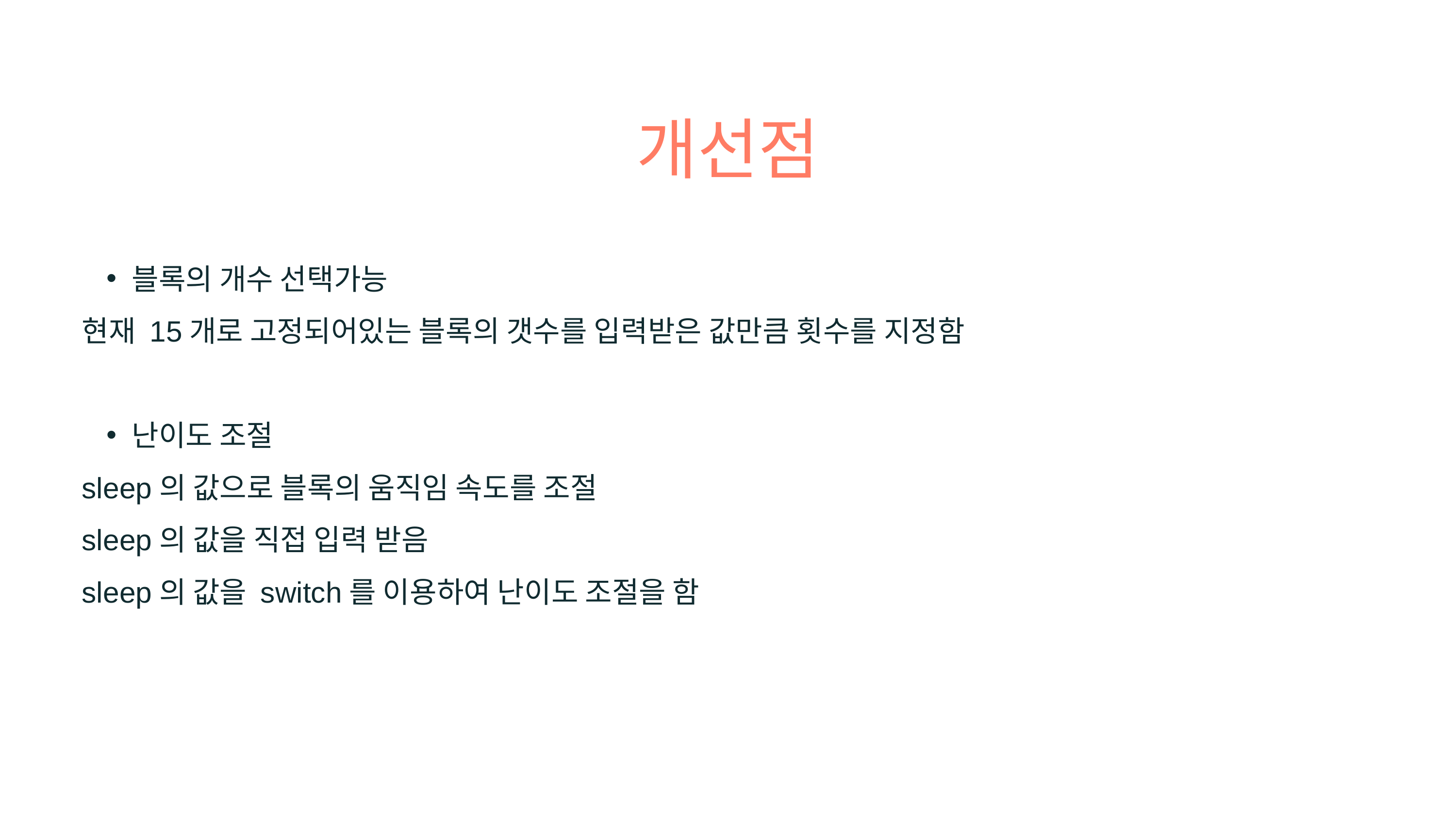

개선점
블록의 개수 선택가능
현재 15개로 고정되어있는 블록의 갯수를 입력받은 값만큼 횟수를 지정함

난이도 조절
sleep의 값으로 블록의 움직임 속도를 조절
sleep의 값을 직접 입력 받음
sleep의 값을 switch를 이용하여 난이도 조절을 함